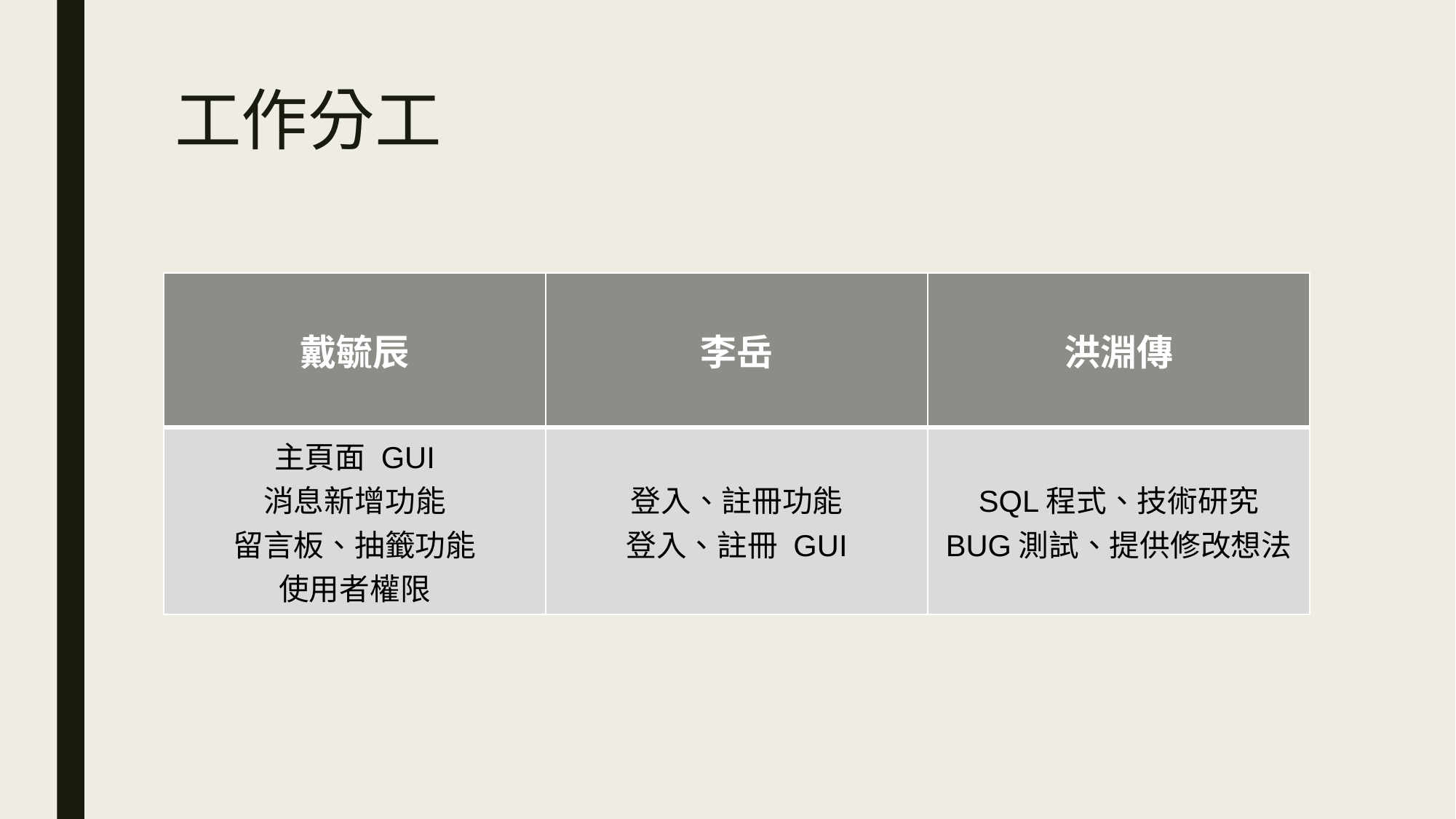

# 工作分工
| 戴毓辰 | 李岳 | 洪淵傳 |
| --- | --- | --- |
| 主頁面 GUI 消息新增功能 留言板、抽籤功能 使用者權限 | 登入、註冊功能 登入、註冊 GUI | SQL程式、技術研究 BUG測試、提供修改想法 |